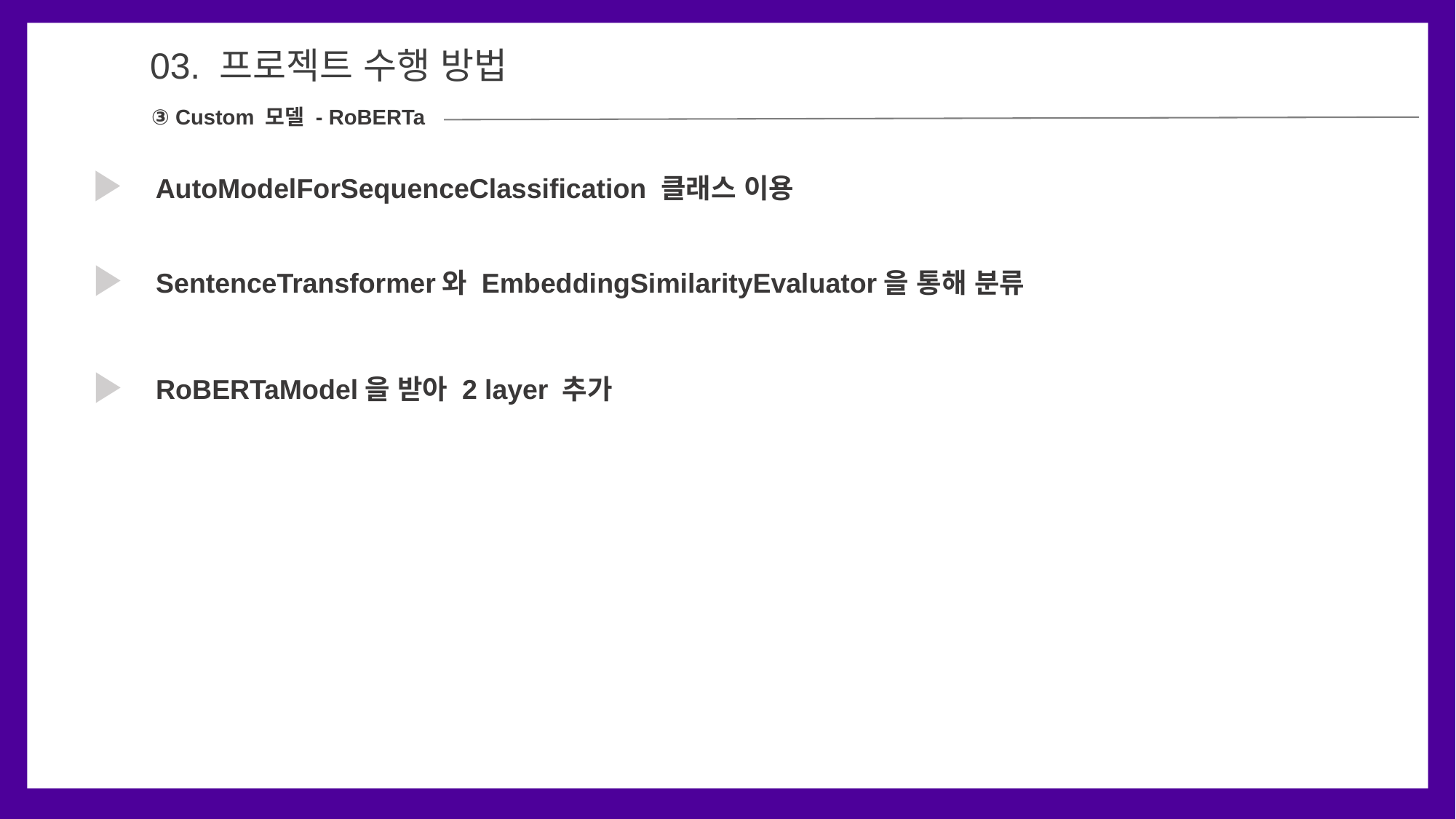

04
03. 프로젝트 수행 방법
③ Custom 모델 - RoBERTa
▶
AutoModelForSequenceClassification 클래스 이용
▶
SentenceTransformer와 EmbeddingSimilarityEvaluator을 통해 분류
▶
RoBERTaModel을 받아 2 layer 추가